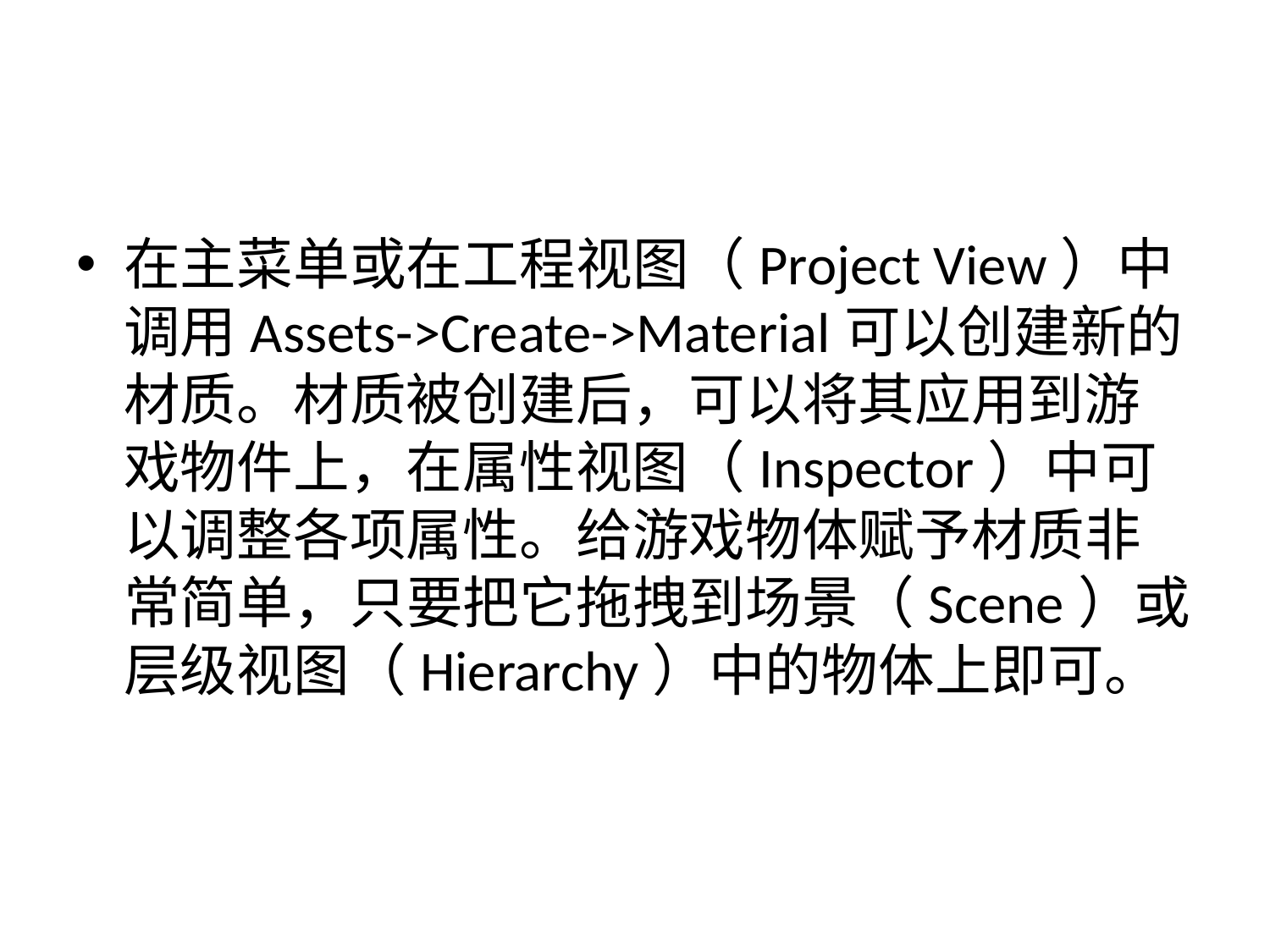

#
在主菜单或在工程视图（Project View）中调用Assets->Create->Material可以创建新的材质。材质被创建后，可以将其应用到游戏物件上，在属性视图（Inspector）中可以调整各项属性。给游戏物体赋予材质非常简单，只要把它拖拽到场景（Scene）或层级视图（Hierarchy）中的物体上即可。